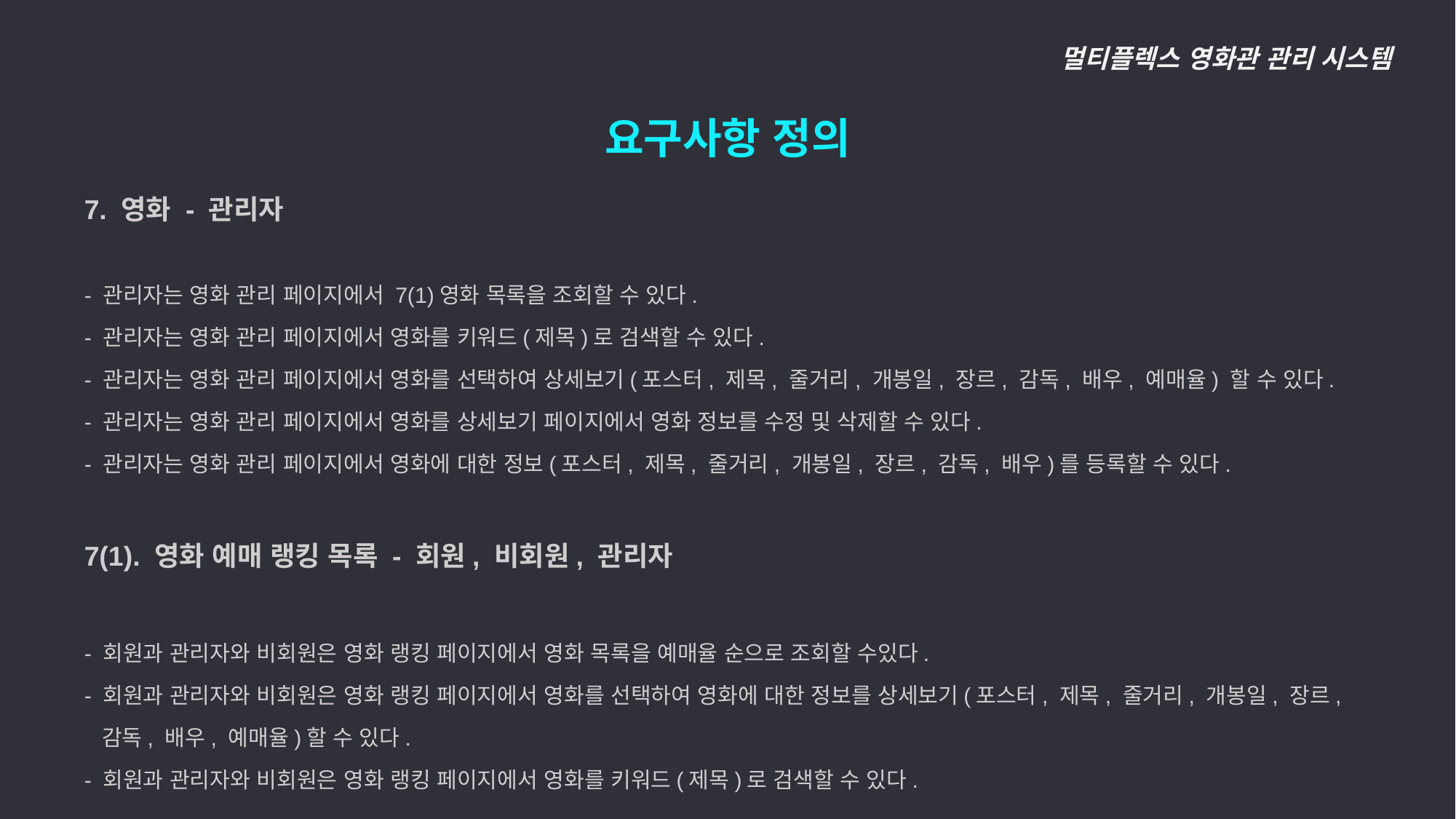

멀티플렉스 영화관 관리 시스템
요구사항 정의
7. 영화 - 관리자

- 관리자는 영화 관리 페이지에서 7(1)영화 목록을 조회할 수 있다.
- 관리자는 영화 관리 페이지에서 영화를 키워드(제목)로 검색할 수 있다.
- 관리자는 영화 관리 페이지에서 영화를 선택하여 상세보기(포스터, 제목, 줄거리, 개봉일, 장르, 감독, 배우, 예매율) 할 수 있다.
- 관리자는 영화 관리 페이지에서 영화를 상세보기 페이지에서 영화 정보를 수정 및 삭제할 수 있다.
- 관리자는 영화 관리 페이지에서 영화에 대한 정보(포스터, 제목, 줄거리, 개봉일, 장르, 감독, 배우)를 등록할 수 있다.

7(1). 영화 예매 랭킹 목록 - 회원, 비회원, 관리자

- 회원과 관리자와 비회원은 영화 랭킹 페이지에서 영화 목록을 예매율 순으로 조회할 수있다.
- 회원과 관리자와 비회원은 영화 랭킹 페이지에서 영화를 선택하여 영화에 대한 정보를 상세보기(포스터, 제목, 줄거리, 개봉일, 장르,
  감독, 배우, 예매율)할 수 있다.
- 회원과 관리자와 비회원은 영화 랭킹 페이지에서 영화를 키워드(제목)로 검색할 수 있다.